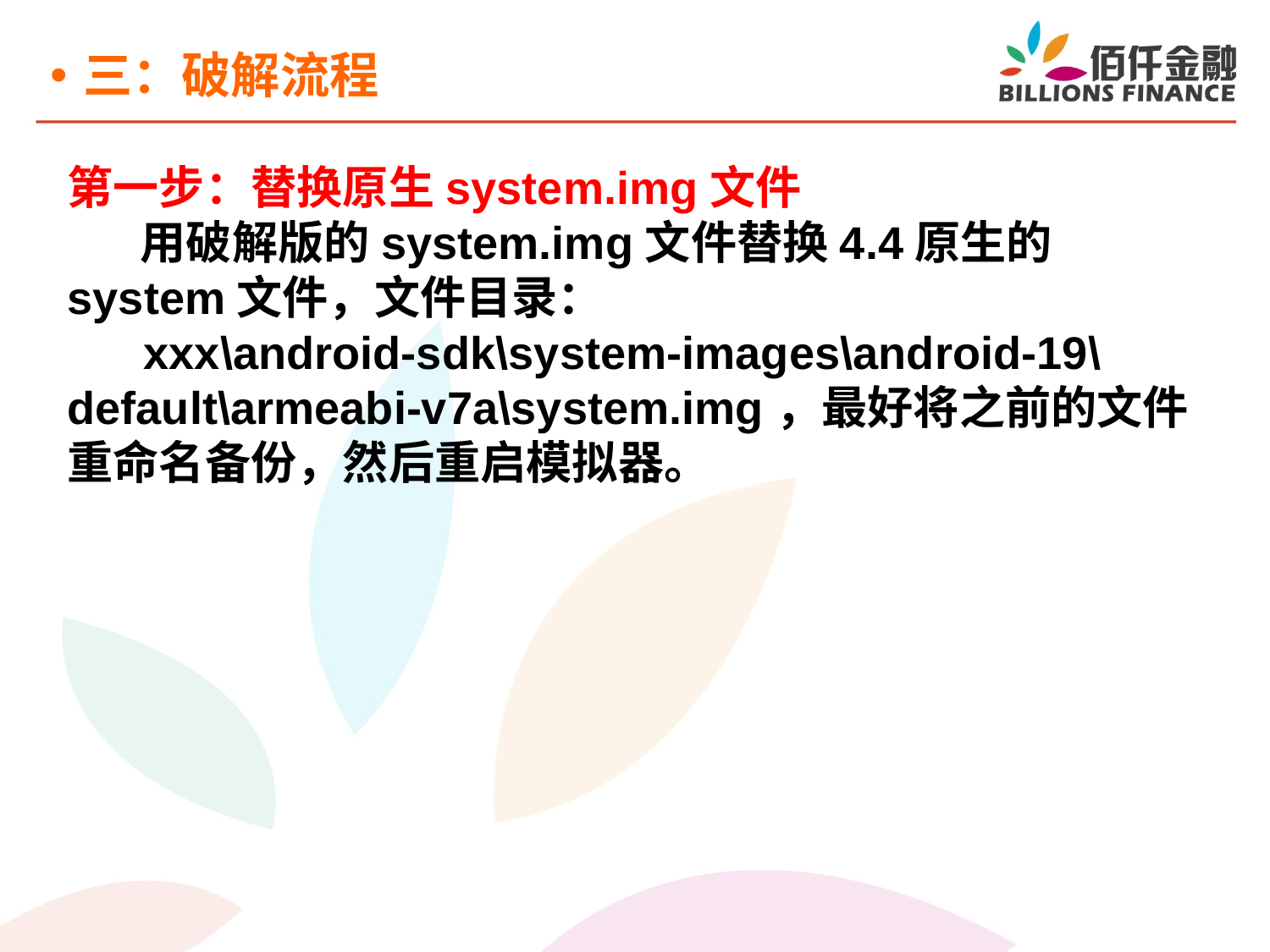

三：破解流程
第一步：替换原生system.img文件
      用破解版的system.img文件替换4.4原生的system文件，文件目录：
      xxx\android-sdk\system-images\android-19\default\armeabi-v7a\system.img，最好将之前的文件重命名备份，然后重启模拟器。